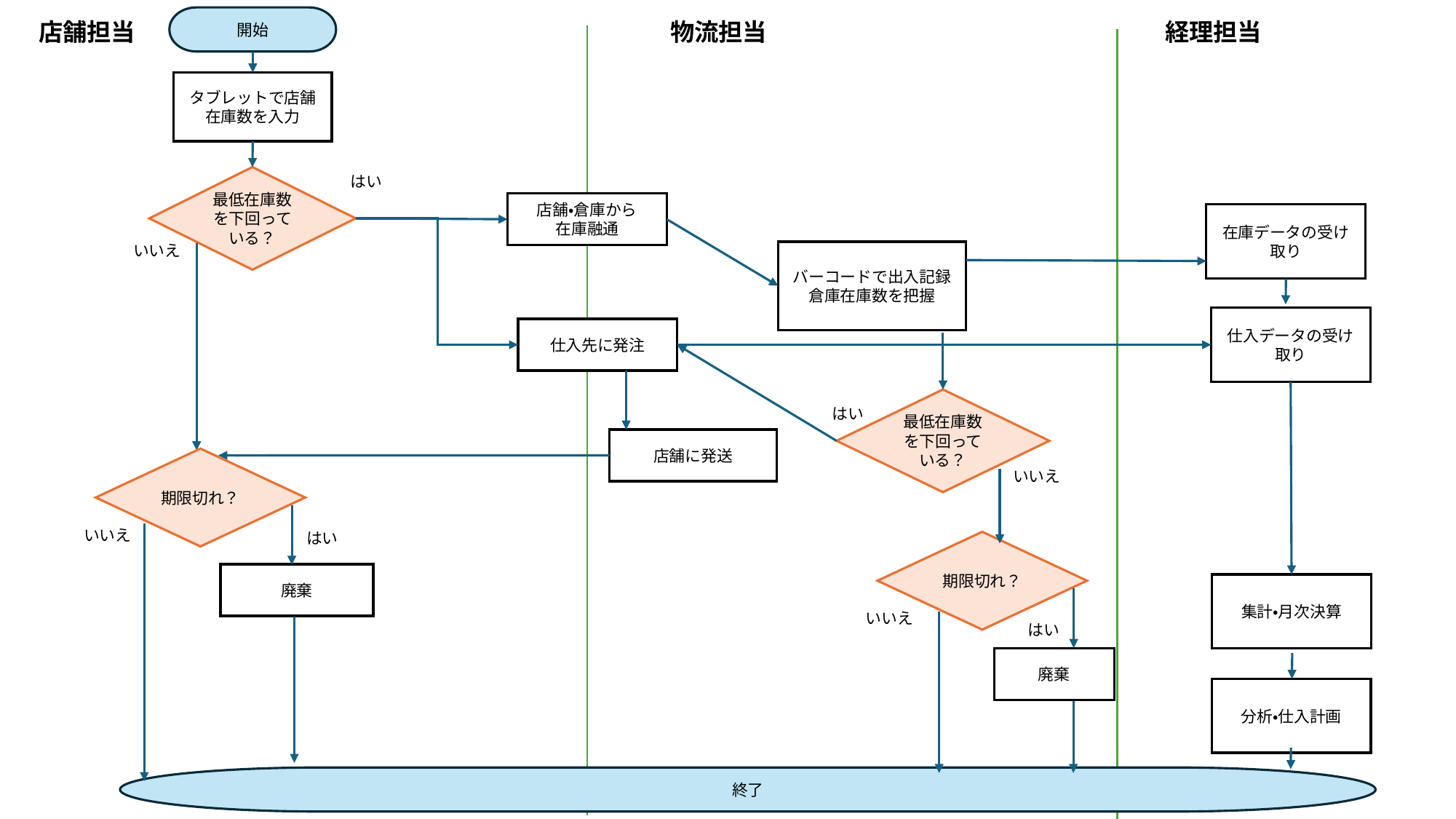

開始
店舗担当
物流担当
経理担当
タブレットで店舗在庫数を入力
はい
最低在庫数を下回っている？
店舗・倉庫から
在庫融通
在庫データの受け取り
いいえ
バーコードで出入記録倉庫在庫数を把握
仕入データの受け取り
仕入先に発注
はい
最低在庫数を下回っている？
店舗に発送
期限切れ？
いいえ
いいえ
はい
期限切れ？
廃棄
集計・月次決算
いいえ
はい
廃棄
分析・仕入計画
終了